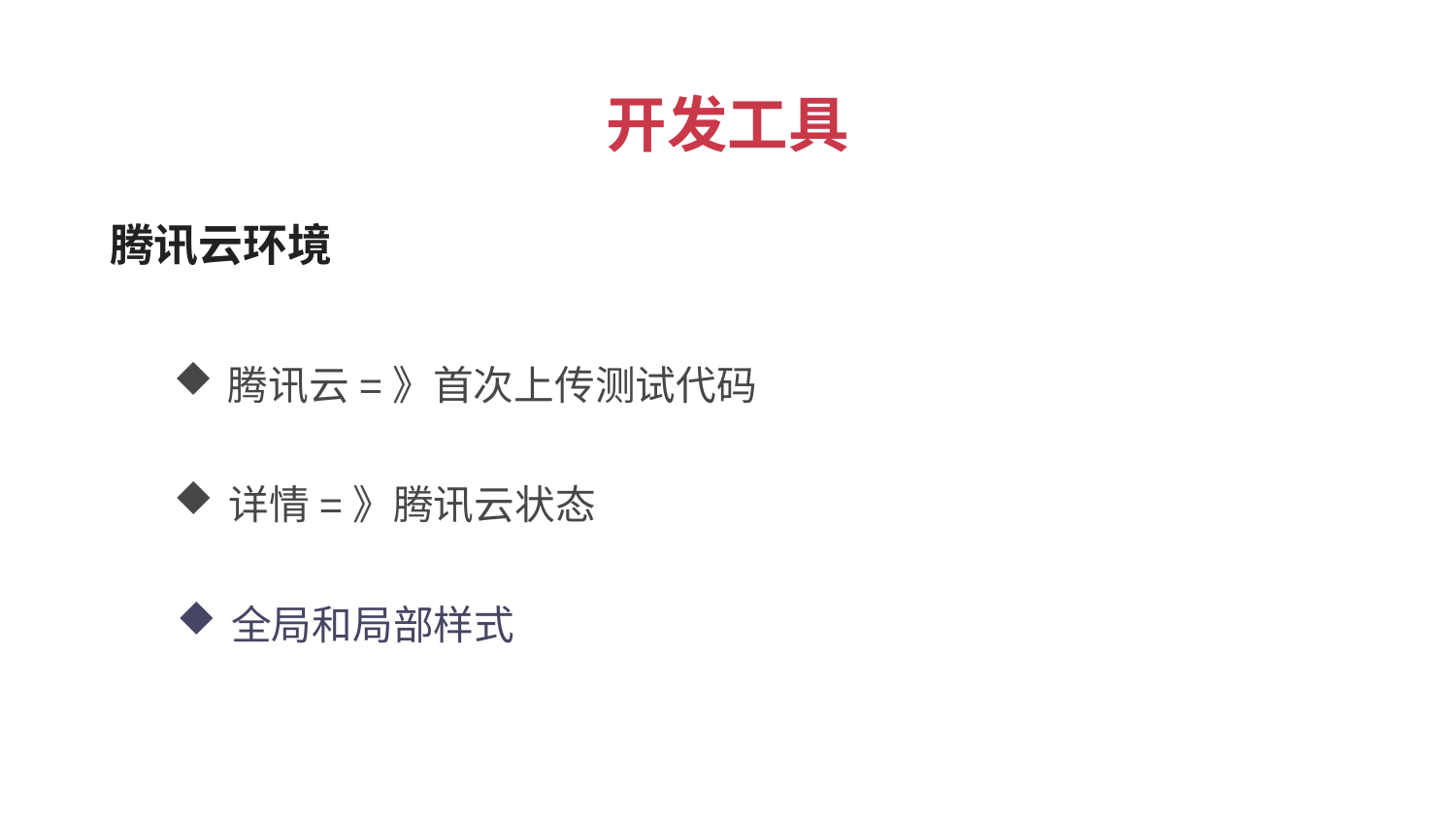

开发工具
 腾讯云环境
腾讯云=》首次上传测试代码
详情=》腾讯云状态
全局和局部样式